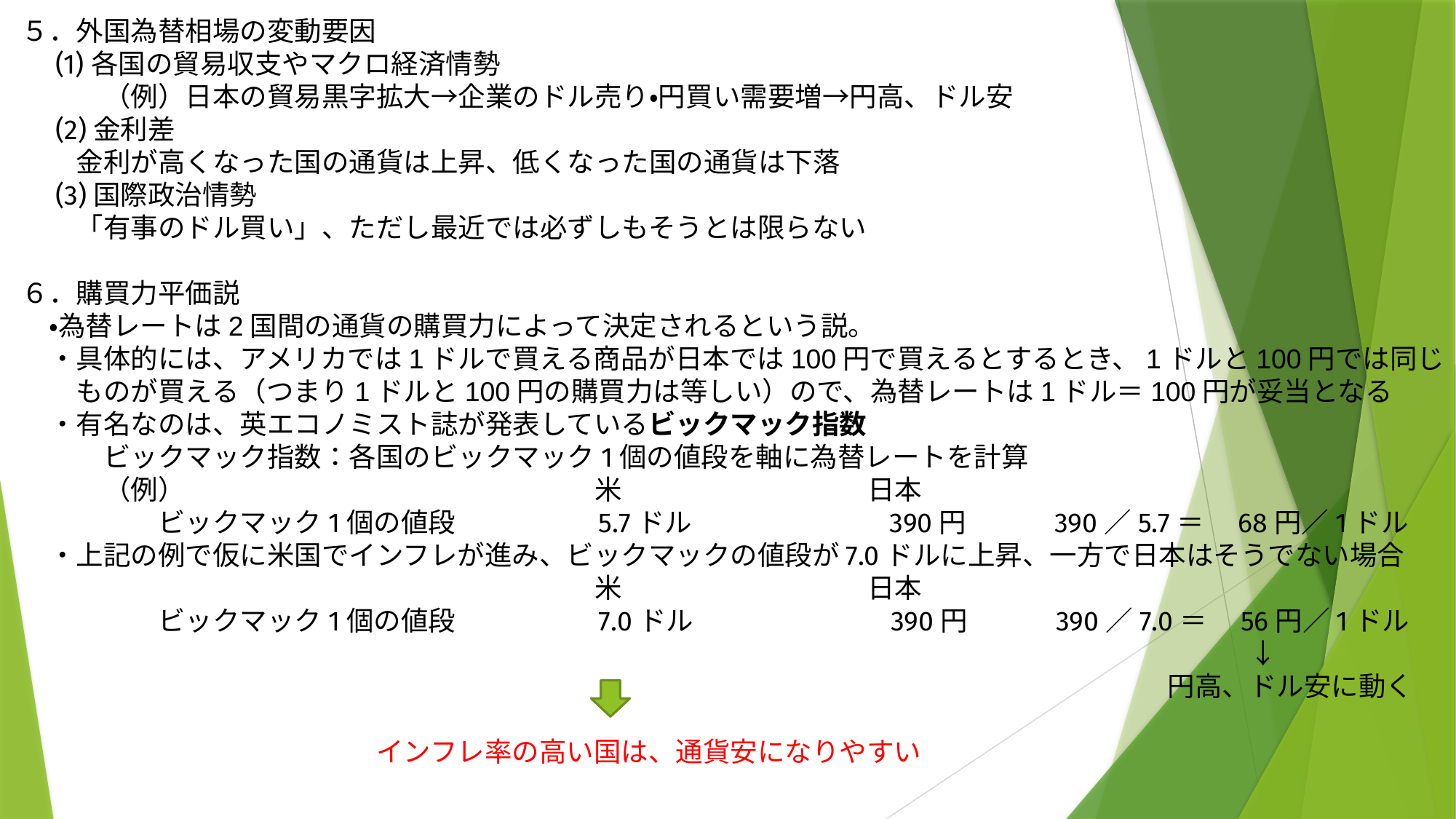

５．外国為替相場の変動要因
　(1)各国の貿易収支やマクロ経済情勢
　　　（例）日本の貿易黒字拡大→企業のドル売り・円買い需要増→円高、ドル安
　(2)金利差
　　金利が高くなった国の通貨は上昇、低くなった国の通貨は下落
　(3)国際政治情勢
　　「有事のドル買い」、ただし最近では必ずしもそうとは限らない

６．購買力平価説
　・為替レートは2国間の通貨の購買力によって決定されるという説。
　・具体的には、アメリカでは1ドルで買える商品が日本では100円で買えるとするとき、1ドルと100円では同じ
　　ものが買える（つまり1ドルと100円の購買力は等しい）ので、為替レートは1ドル＝100円が妥当となる
　・有名なのは、英エコノミスト誌が発表しているビックマック指数
　　　ビックマック指数：各国のビックマック1個の値段を軸に為替レートを計算
　　　（例）　　　　　　　　　　　　　　　米　　　　　　　　　日本
　　　　　ビックマック1個の値段　　　　　5.7ドル　　　　　　　390円　　　390／5.7＝　68円／1ドル
　・上記の例で仮に米国でインフレが進み、ビックマックの値段が7.0ドルに上昇、一方で日本はそうでない場合
　　　　　　　　　　　　　　　　　　　　　米　　　　　　　　　日本
　　　　　ビックマック1個の値段　　　　　7.0ドル　　　　　　　390円　　　390／7.0＝　56円／1ドル
　　　　　　　　　　　　　　　　　　　　　　　　　　　　　　　　　　　　　　　　　　　　　↓
　　　　　　　　　　　　　　　　　　　　　　　　　　　　　　　　　　　　　　　　　　円高、ドル安に動く

　　　　　　　　　　　　　インフレ率の高い国は、通貨安になりやすい